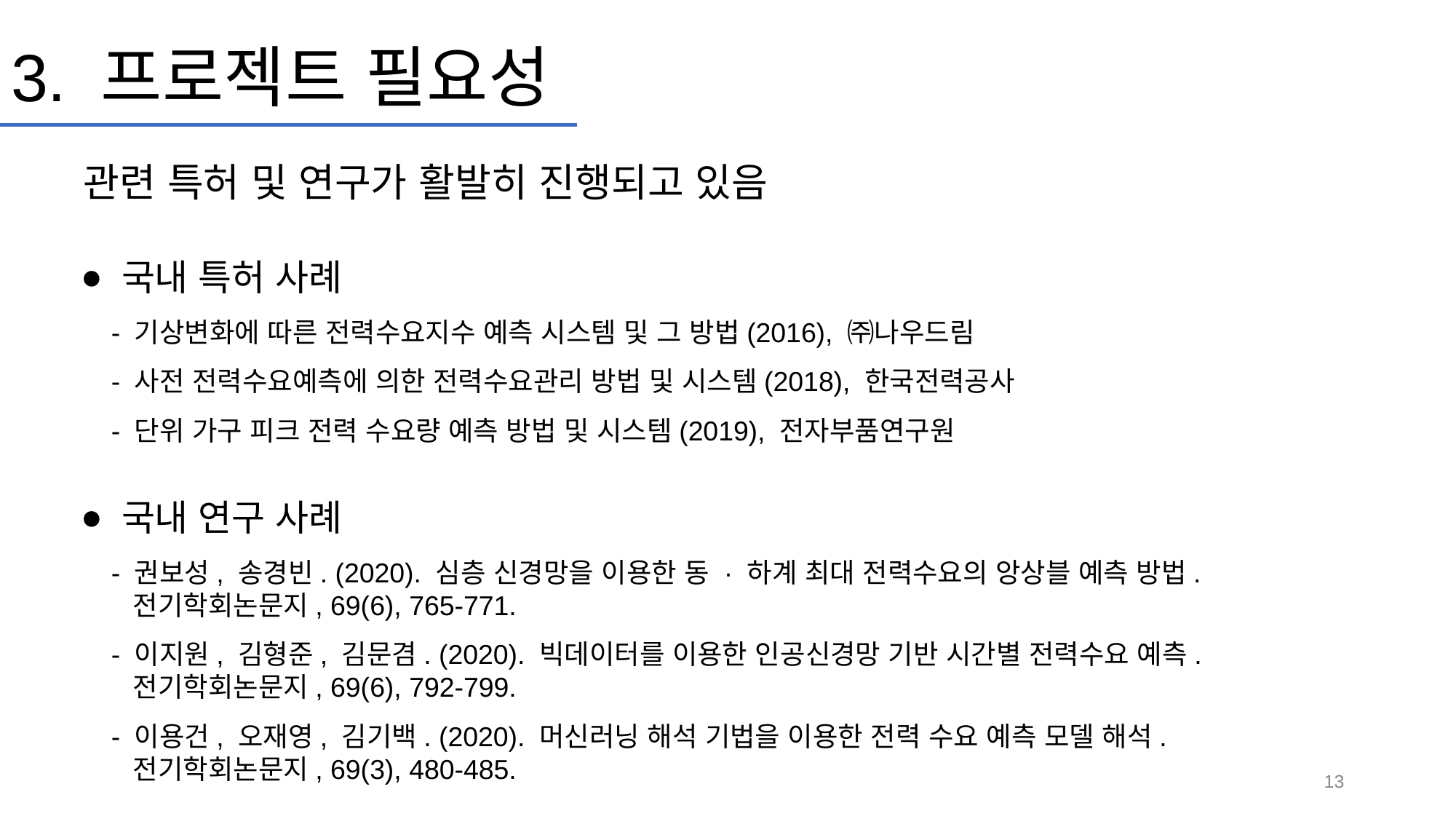

3. 프로젝트 필요성
관련 특허 및 연구가 활발히 진행되고 있음
국내 특허 사례
    - 기상변화에 따른 전력수요지수 예측 시스템 및 그 방법(2016), ㈜나우드림
    - 사전 전력수요예측에 의한 전력수요관리 방법 및 시스템(2018), 한국전력공사
    - 단위 가구 피크 전력 수요량 예측 방법 및 시스템(2019), 전자부품연구원

국내 연구 사례
    - 권보성, 송경빈. (2020). 심층 신경망을 이용한 동 · 하계 최대 전력수요의 앙상블 예측 방법.
      전기학회논문지, 69(6), 765-771.
    - 이지원, 김형준, 김문겸. (2020). 빅데이터를 이용한 인공신경망 기반 시간별 전력수요 예측.
      전기학회논문지, 69(6), 792-799.
    - 이용건, 오재영, 김기백. (2020). 머신러닝 해석 기법을 이용한 전력 수요 예측 모델 해석.
      전기학회논문지, 69(3), 480-485.
13